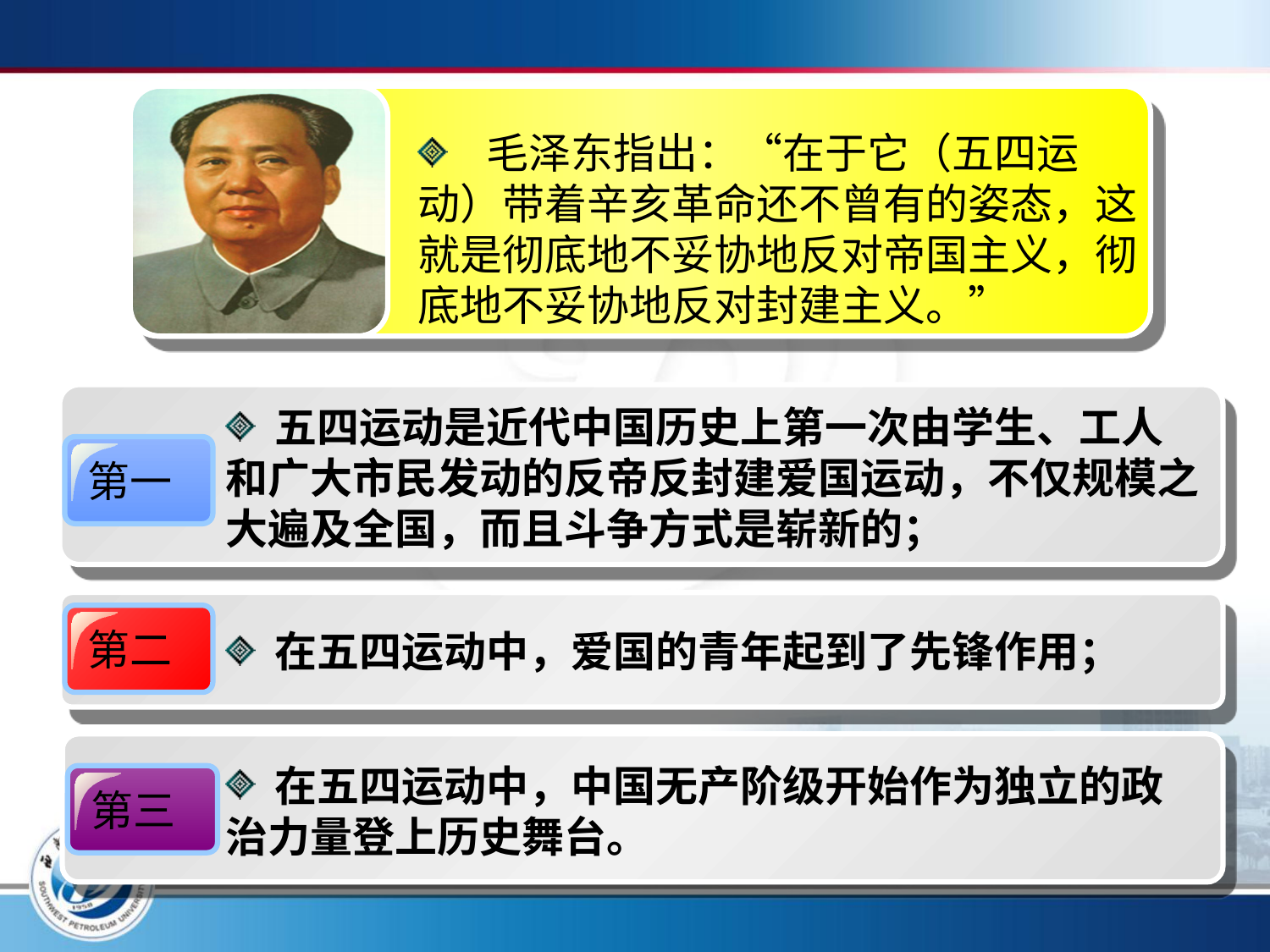

毛泽东指出：“在于它（五四运动）带着辛亥革命还不曾有的姿态，这就是彻底地不妥协地反对帝国主义，彻底地不妥协地反对封建主义。”

 五四运动是近代中国历史上第一次由学生、工人和广大市民发动的反帝反封建爱国运动，不仅规模之大遍及全国，而且斗争方式是崭新的；

第一

第二
 在五四运动中，爱国的青年起到了先锋作用；

 在五四运动中，中国无产阶级开始作为独立的政治力量登上历史舞台。

第三